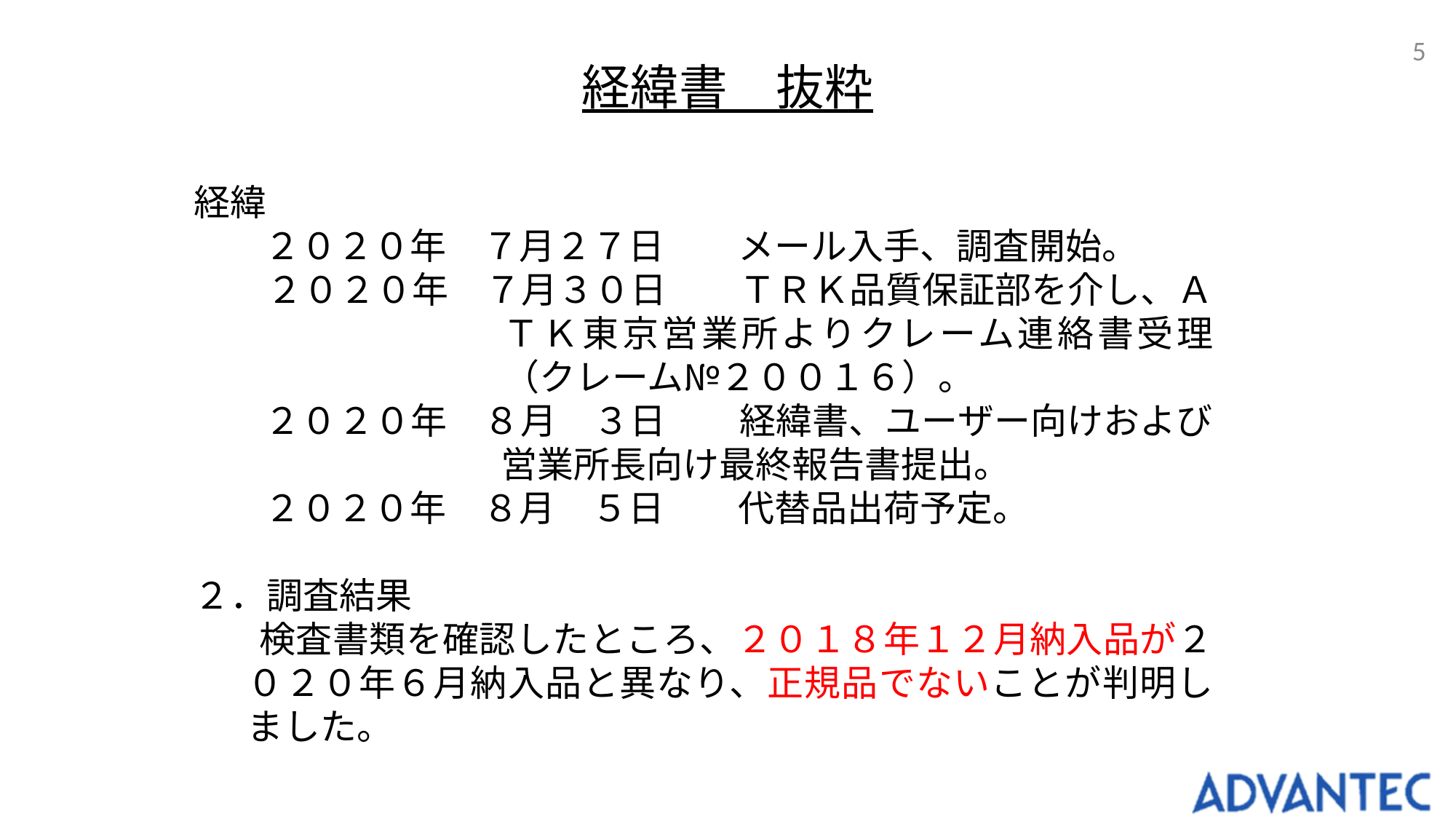

# 経緯書　抜粋
経緯
２０２０年　７月２７日　　メール入手、調査開始。
２０２０年　７月３０日　　ＴＲＫ品質保証部を介し、ＡＴＫ東京営業所よりクレーム連絡書受理（クレーム№２００１６）。
２０２０年　８月　３日　　経緯書、ユーザー向けおよび営業所長向け最終報告書提出。
２０２０年　８月　５日　　代替品出荷予定。

２．調査結果
検査書類を確認したところ、２０１８年１２月納入品が２０２０年６月納入品と異なり、正規品でないことが判明しました。